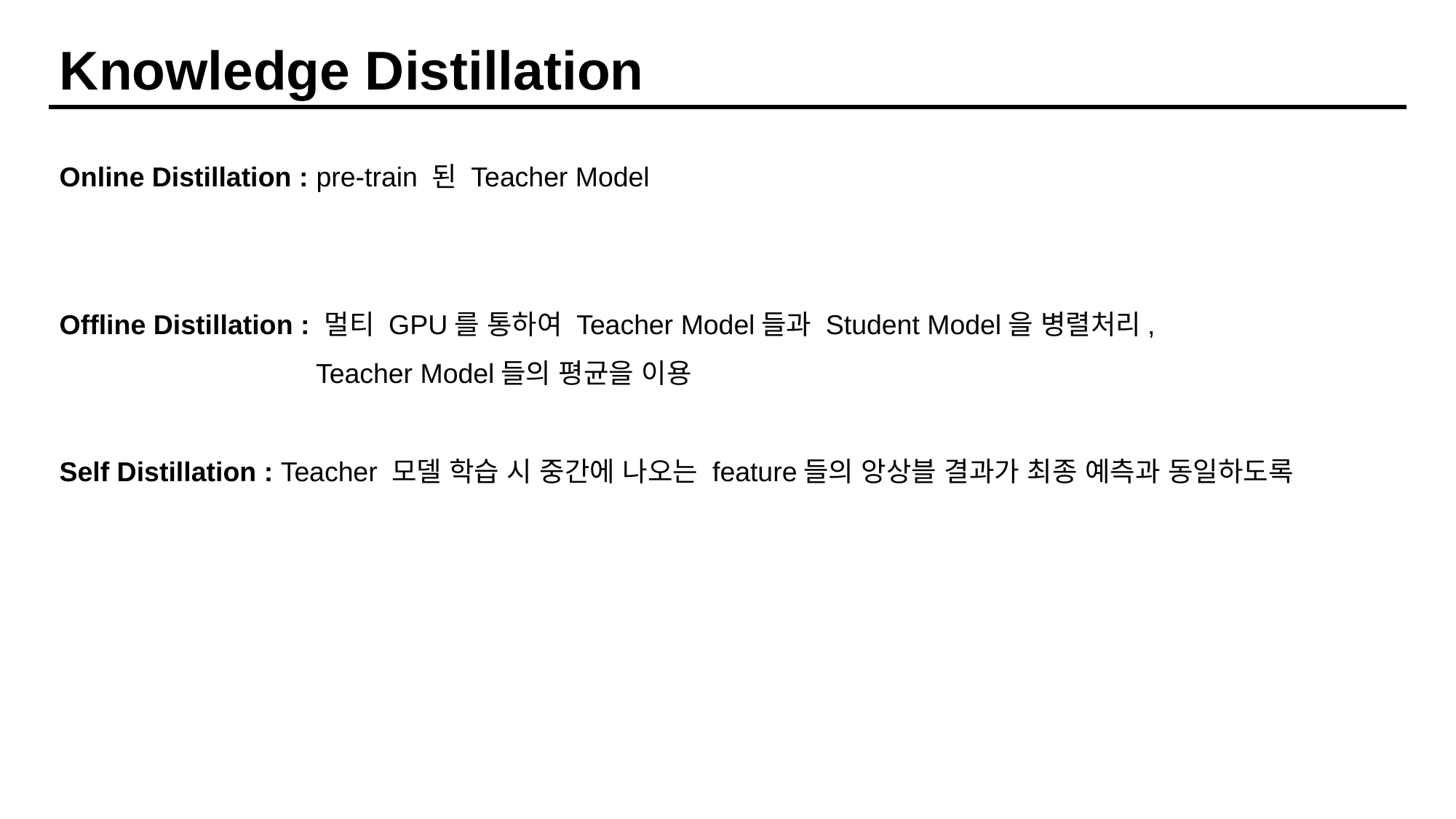

Knowledge Distillation
Online Distillation : pre-train 된 Teacher Model

Offline Distillation : 멀티 GPU를 통하여 Teacher Model들과 Student Model을 병렬처리,
		     Teacher Model들의 평균을 이용

Self Distillation : Teacher 모델 학습 시 중간에 나오는 feature들의 앙상블 결과가 최종 예측과 동일하도록